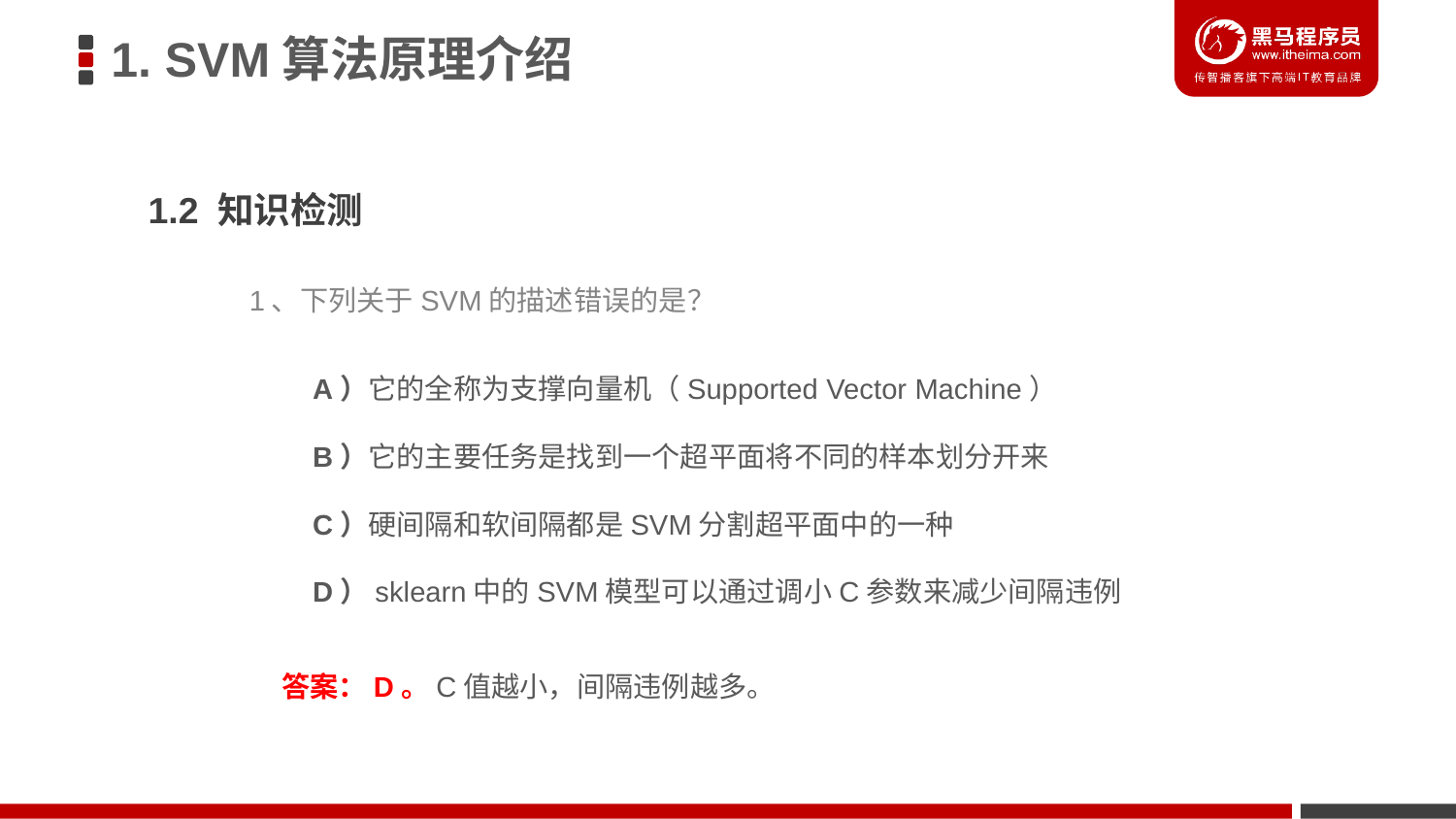

1. SVM算法原理介绍
1.2 知识检测
1、下列关于SVM的描述错误的是？
A）它的全称为支撑向量机（Supported Vector Machine）

B）它的主要任务是找到一个超平面将不同的样本划分开来

C）硬间隔和软间隔都是SVM分割超平面中的一种

D）sklearn中的SVM模型可以通过调小C参数来减少间隔违例
答案：D。C值越小，间隔违例越多。